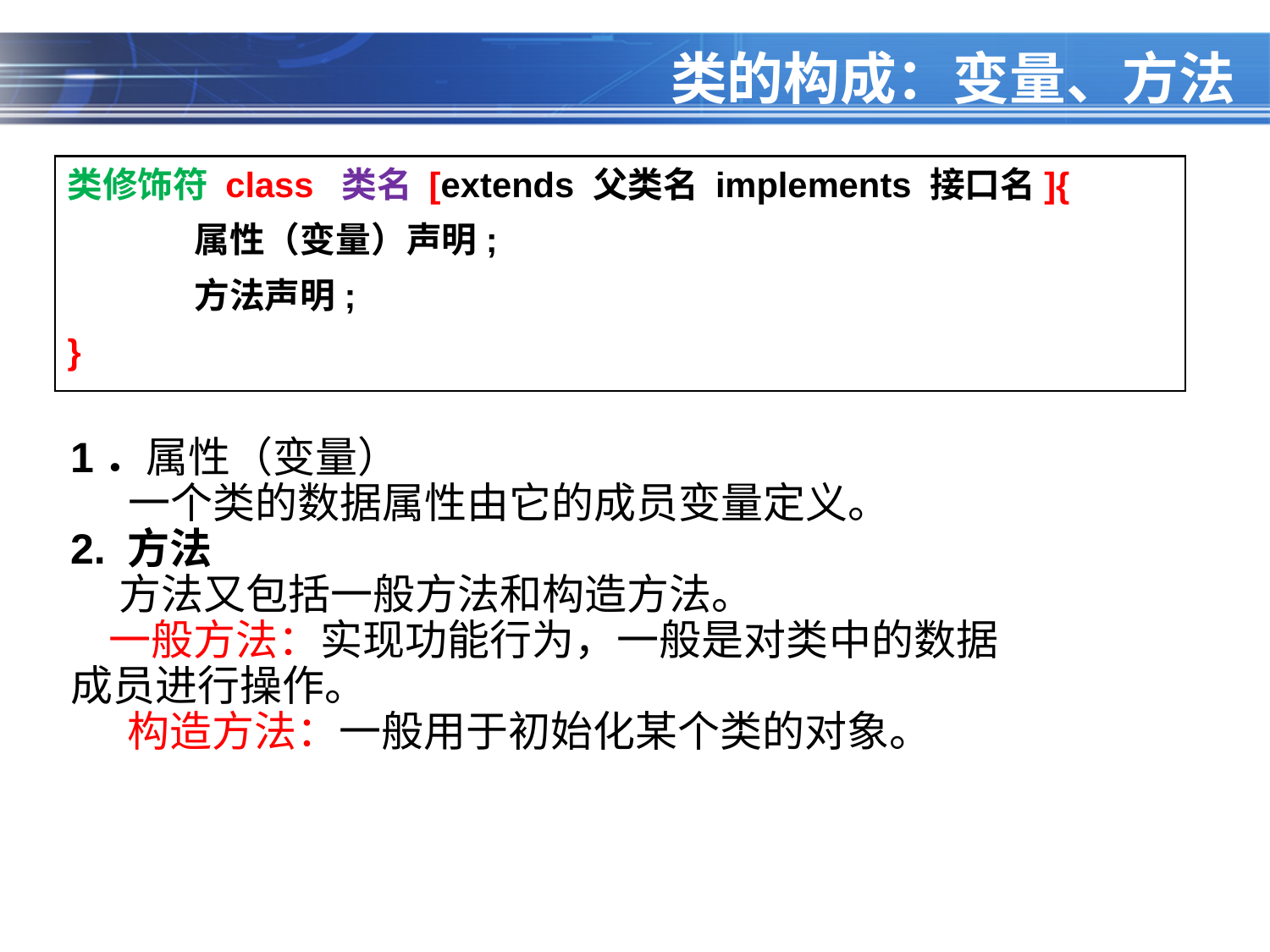

类的构成：变量、方法
类修饰符 class  类名 [extends 父类名 implements 接口名]{
	属性（变量）声明;
	方法声明;
}

1．属性（变量）
     一个类的数据属性由它的成员变量定义。
2. 方法
    方法又包括一般方法和构造方法。
   一般方法：实现功能行为，一般是对类中的数据成员进行操作。
 构造方法：一般用于初始化某个类的对象。